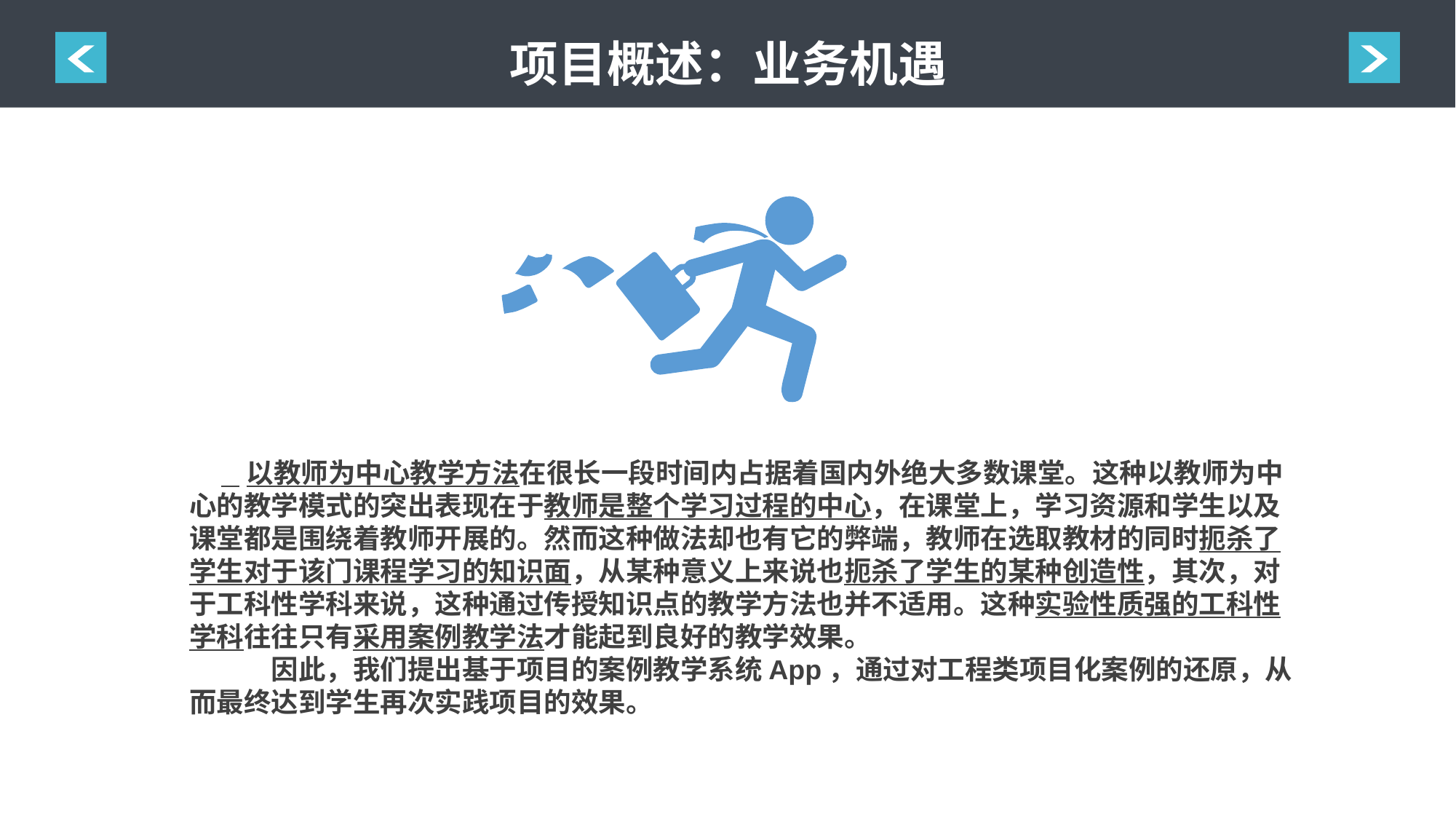

项目概述：业务机遇

   以教师为中心教学方法在很长一段时间内占据着国内外绝大多数课堂。这种以教师为中心的教学模式的突出表现在于教师是整个学习过程的中心，在课堂上，学习资源和学生以及课堂都是围绕着教师开展的。然而这种做法却也有它的弊端，教师在选取教材的同时扼杀了学生对于该门课程学习的知识面，从某种意义上来说也扼杀了学生的某种创造性，其次，对于工科性学科来说，这种通过传授知识点的教学方法也并不适用。这种实验性质强的工科性学科往往只有采用案例教学法才能起到良好的教学效果。
       因此，我们提出基于项目的案例教学系统App，通过对工程类项目化案例的还原，从而最终达到学生再次实践项目的效果。